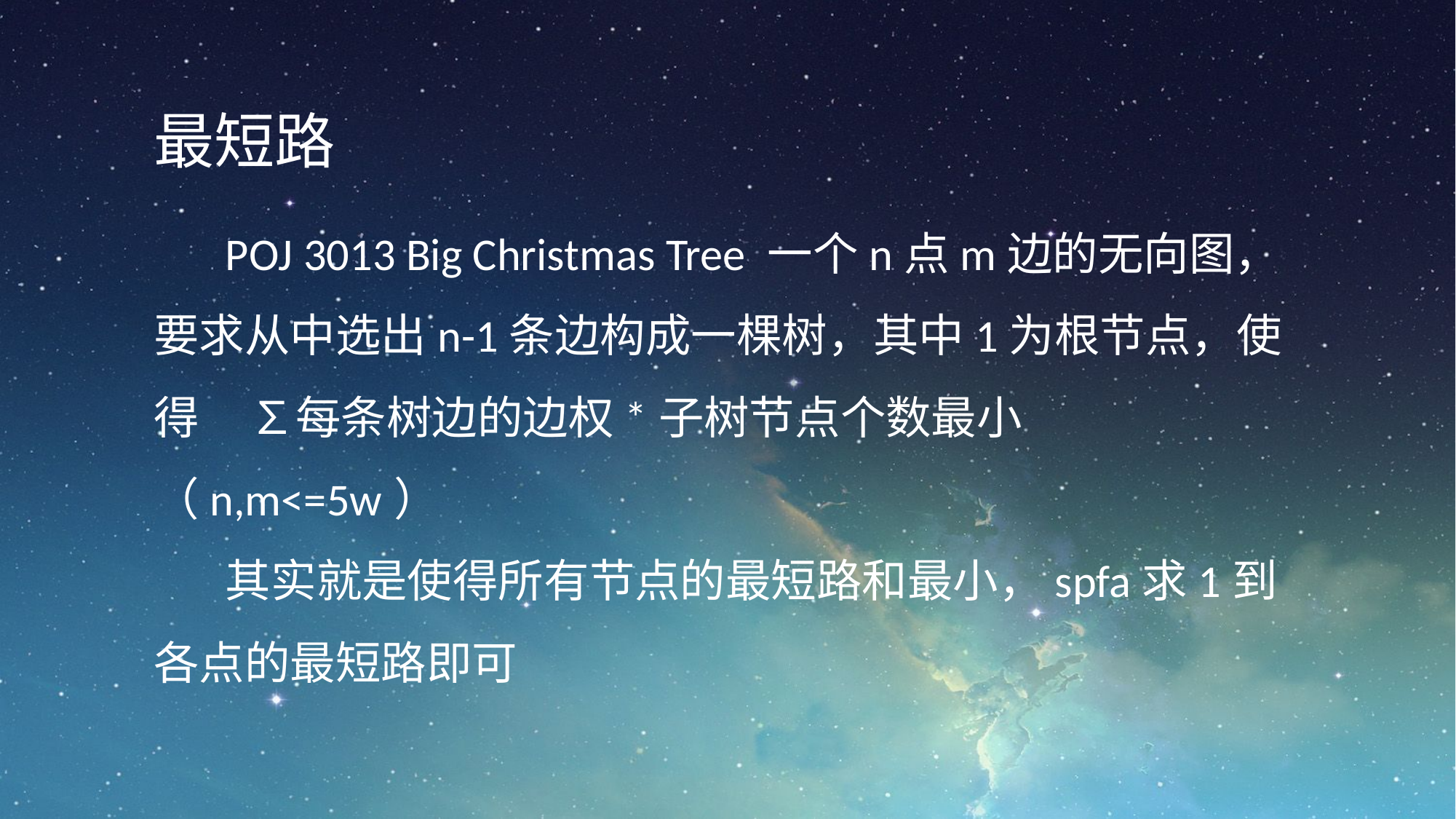

最短路
POJ 3013 Big Christmas Tree 一个n点m边的无向图，要求从中选出n-1条边构成一棵树，其中1为根节点，使得     ∑每条树边的边权*子树节点个数最小  （n,m<=5w）
其实就是使得所有节点的最短路和最小，spfa求1到各点的最短路即可